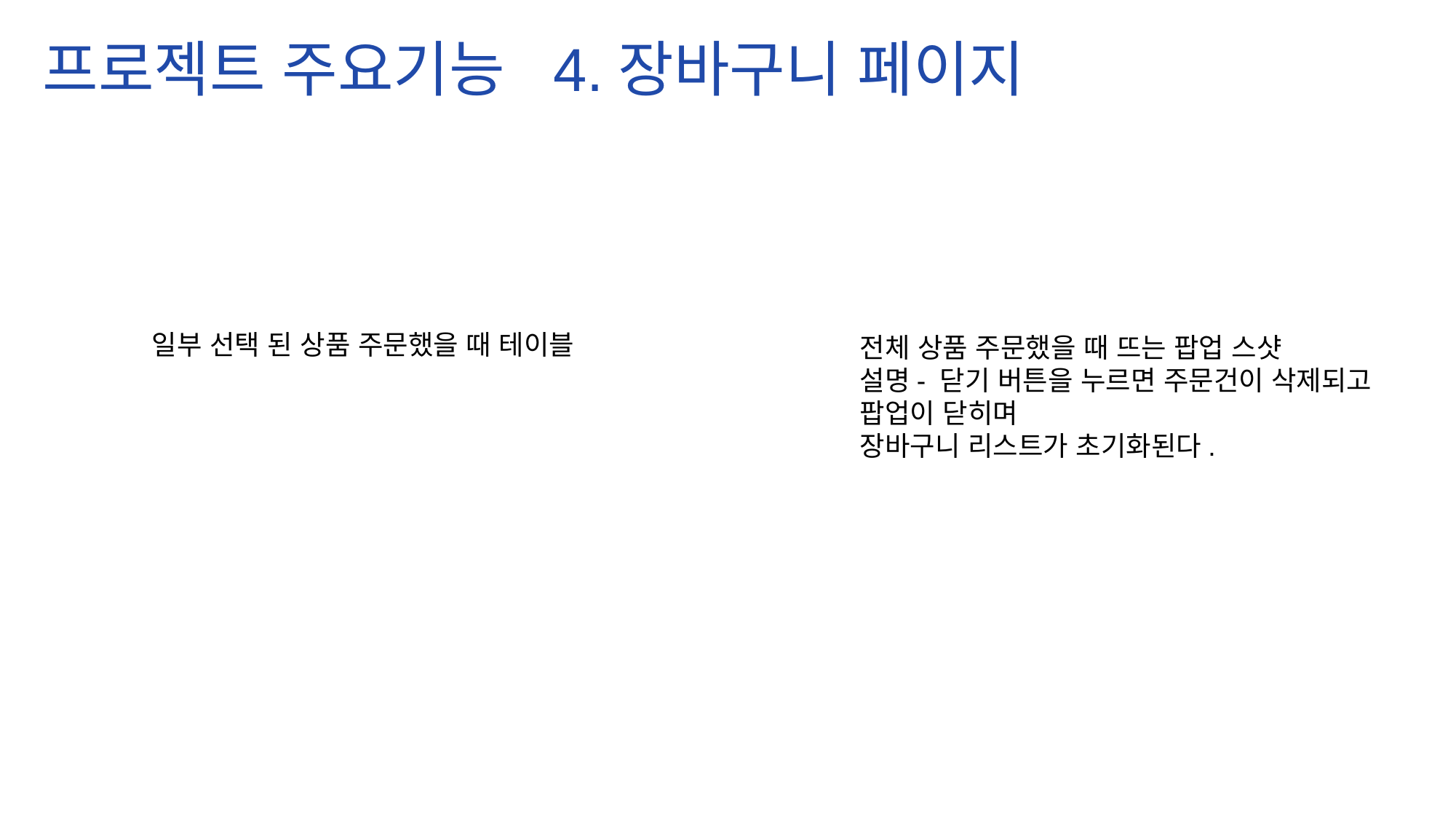

프로젝트 주요기능  4.장바구니 페이지
일부 선택 된 상품 주문했을 때 테이블
전체 상품 주문했을 때 뜨는 팝업 스샷
설명- 닫기 버튼을 누르면 주문건이 삭제되고
팝업이 닫히며
장바구니 리스트가 초기화된다.